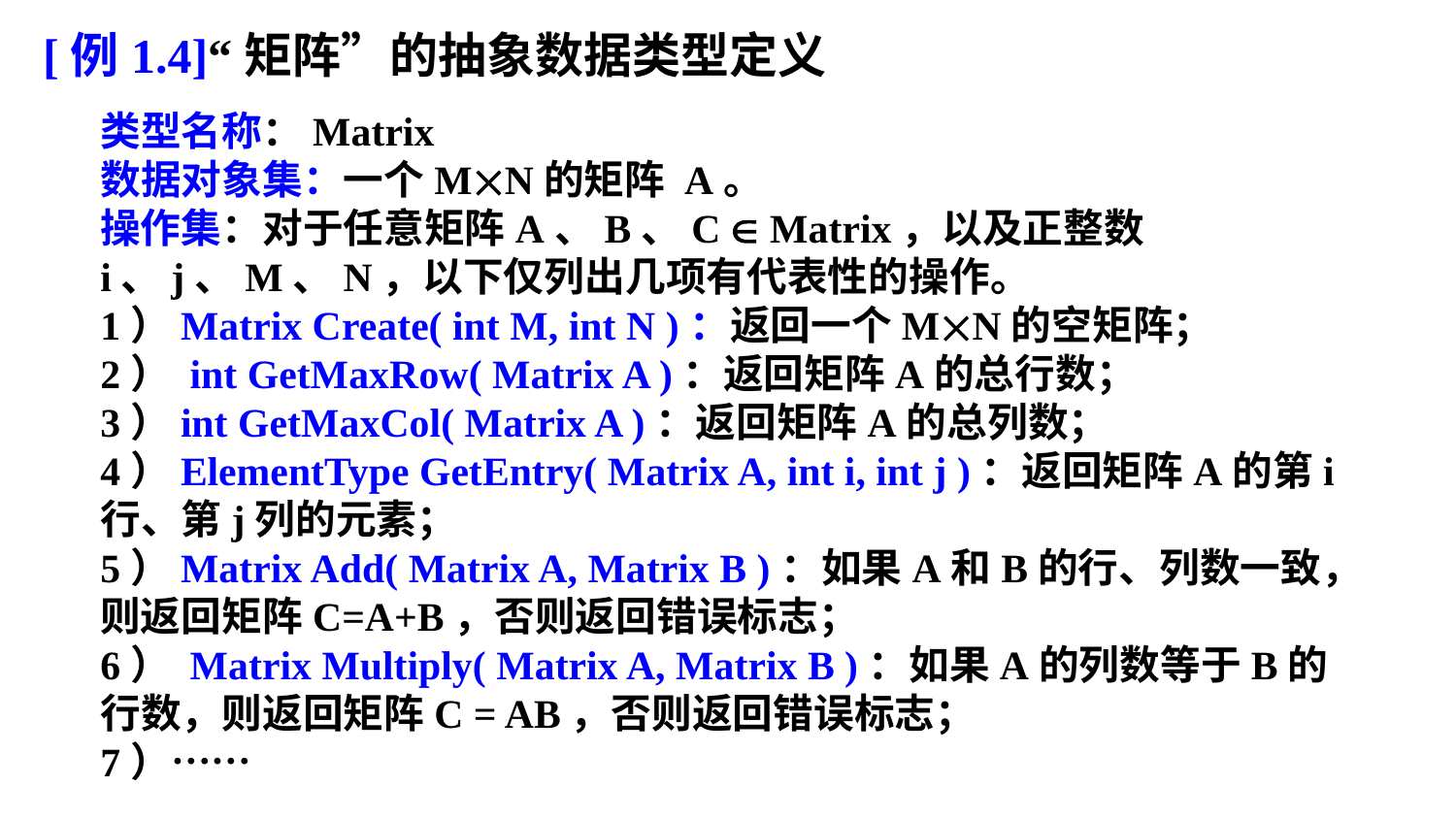

[例1.4]“矩阵”的抽象数据类型定义
类型名称：Matrix
数据对象集：一个M×N的矩阵 A。
操作集：对于任意矩阵A、B、C ∈ Matrix，以及正整数i、j、M、N，以下仅列出几项有代表性的操作。
1）Matrix Create( int M, int N )：返回一个M×N的空矩阵；
2） int GetMaxRow( Matrix A )：返回矩阵A的总行数；
3）int GetMaxCol( Matrix A )：返回矩阵A的总列数；
4）ElementType GetEntry( Matrix A, int i, int j )：返回矩阵A的第i行、第j列的元素；
5）Matrix Add( Matrix A, Matrix B )：如果A和B的行、列数一致，则返回矩阵C=A+B，否则返回错误标志；
6） Matrix Multiply( Matrix A, Matrix B )：如果A的列数等于B的行数，则返回矩阵C = AB，否则返回错误标志；
7）……